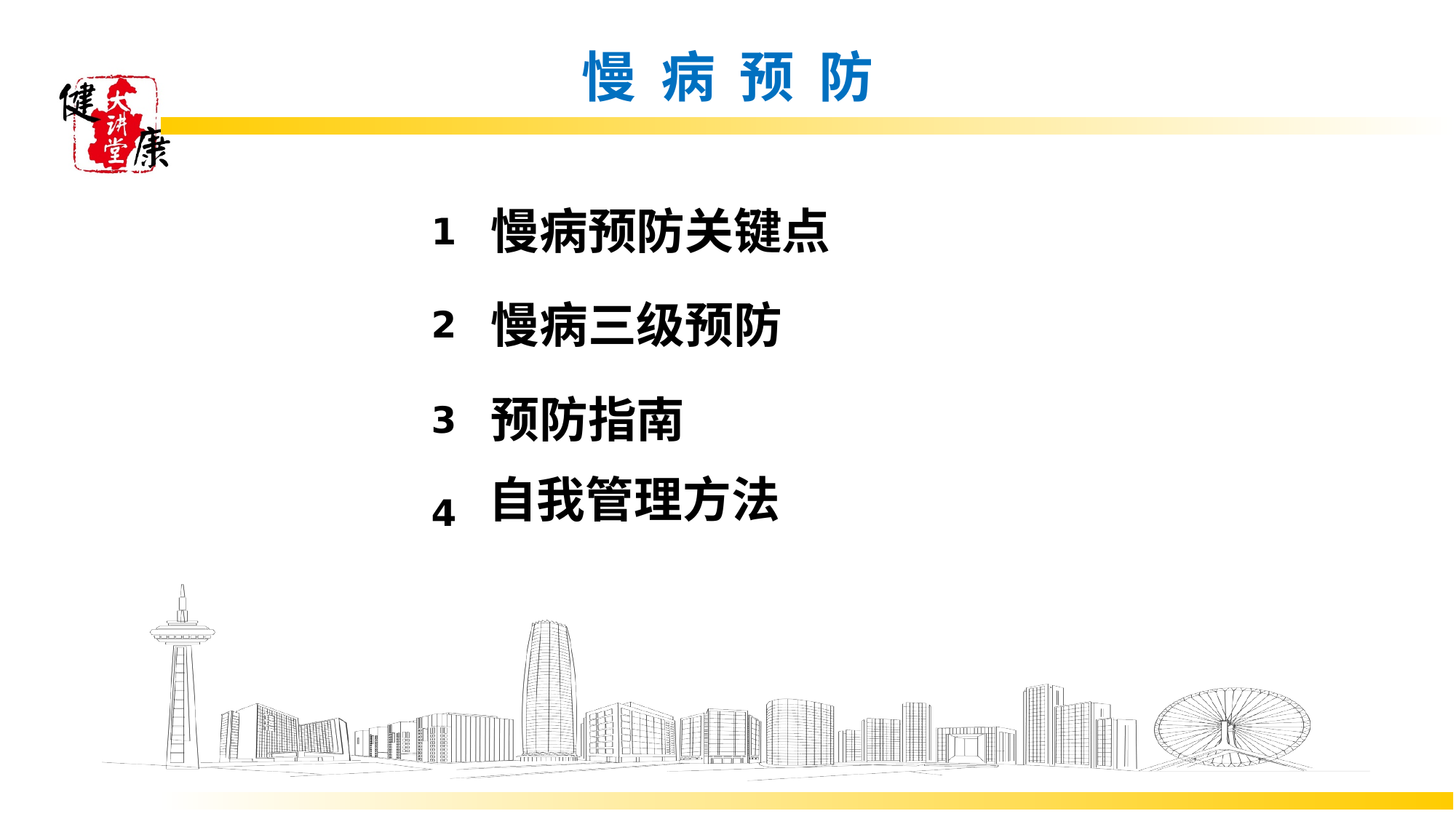

# 慢  病  预  防
1
慢病预防关键点
2
慢病三级预防
3
预防指南
自我管理方法
4